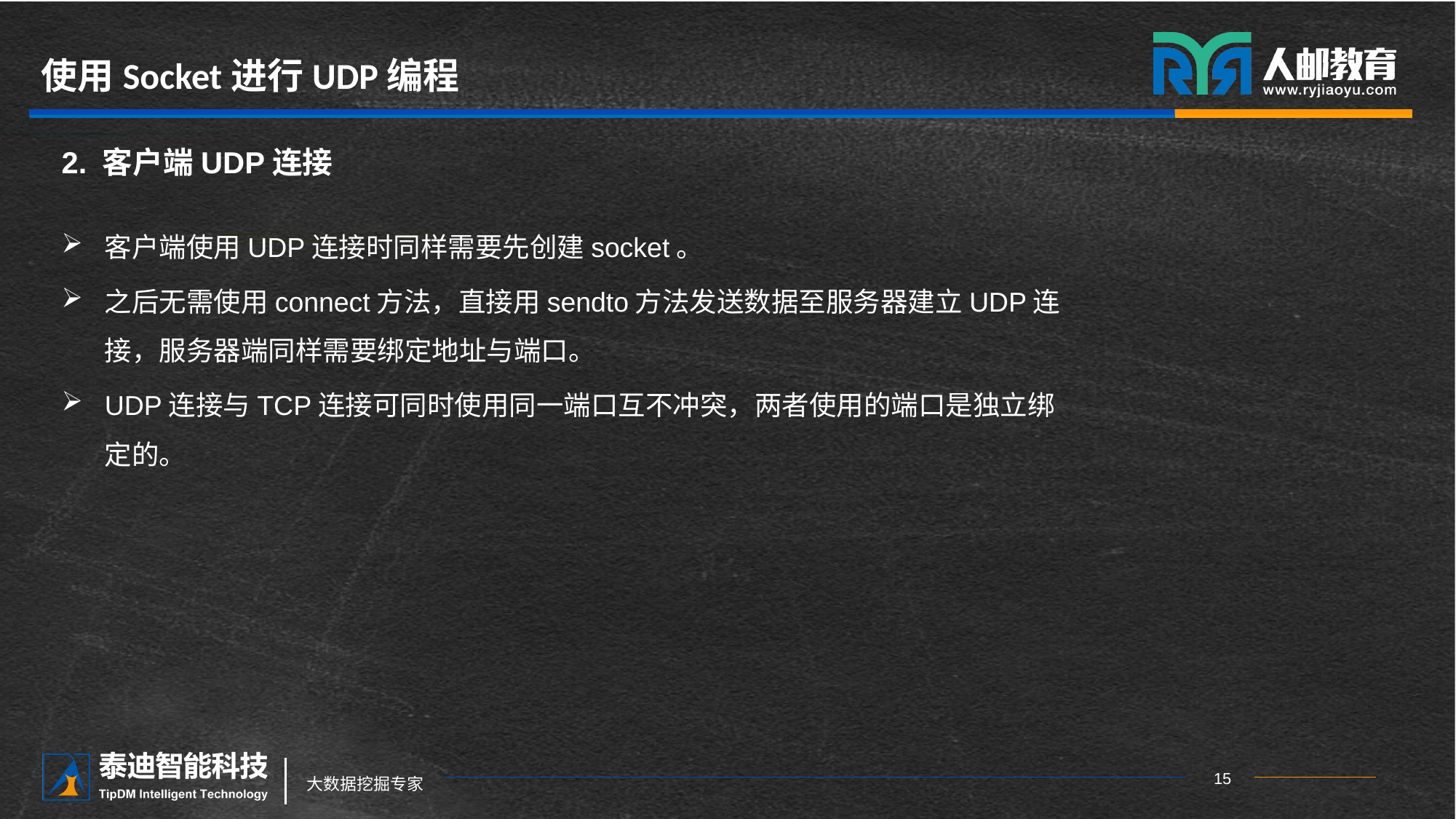

# 使用Socket进行UDP编程
2. 客户端UDP连接
客户端使用UDP连接时同样需要先创建socket。
之后无需使用connect方法，直接用sendto方法发送数据至服务器建立UDP连接，服务器端同样需要绑定地址与端口。
UDP连接与TCP连接可同时使用同一端口互不冲突，两者使用的端口是独立绑定的。